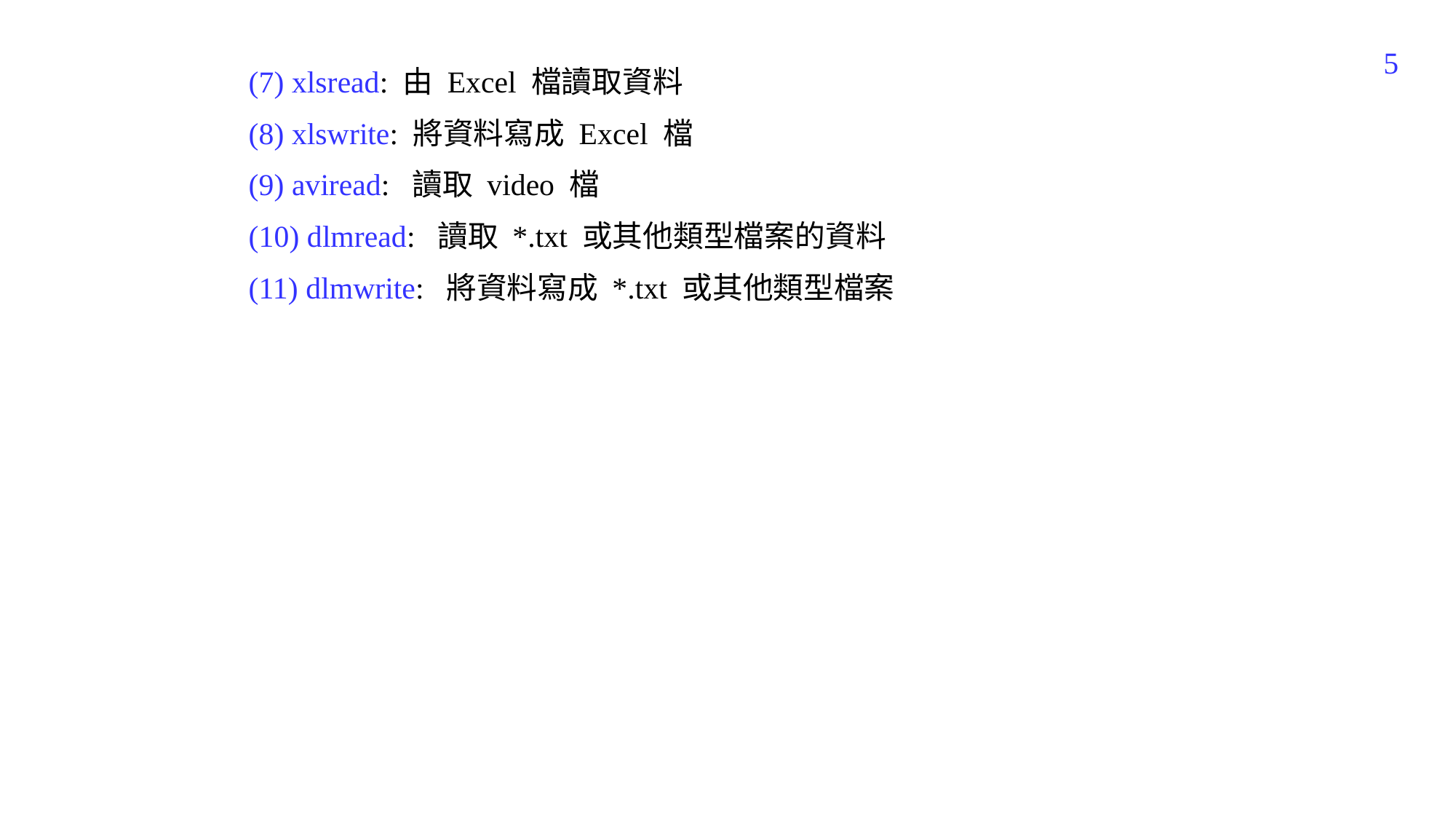

5
(7) xlsread: 由 Excel 檔讀取資料
(8) xlswrite: 將資料寫成 Excel 檔
(9) aviread:  讀取 video 檔
(10) dlmread:  讀取 *.txt 或其他類型檔案的資料
(11) dlmwrite:  將資料寫成 *.txt 或其他類型檔案